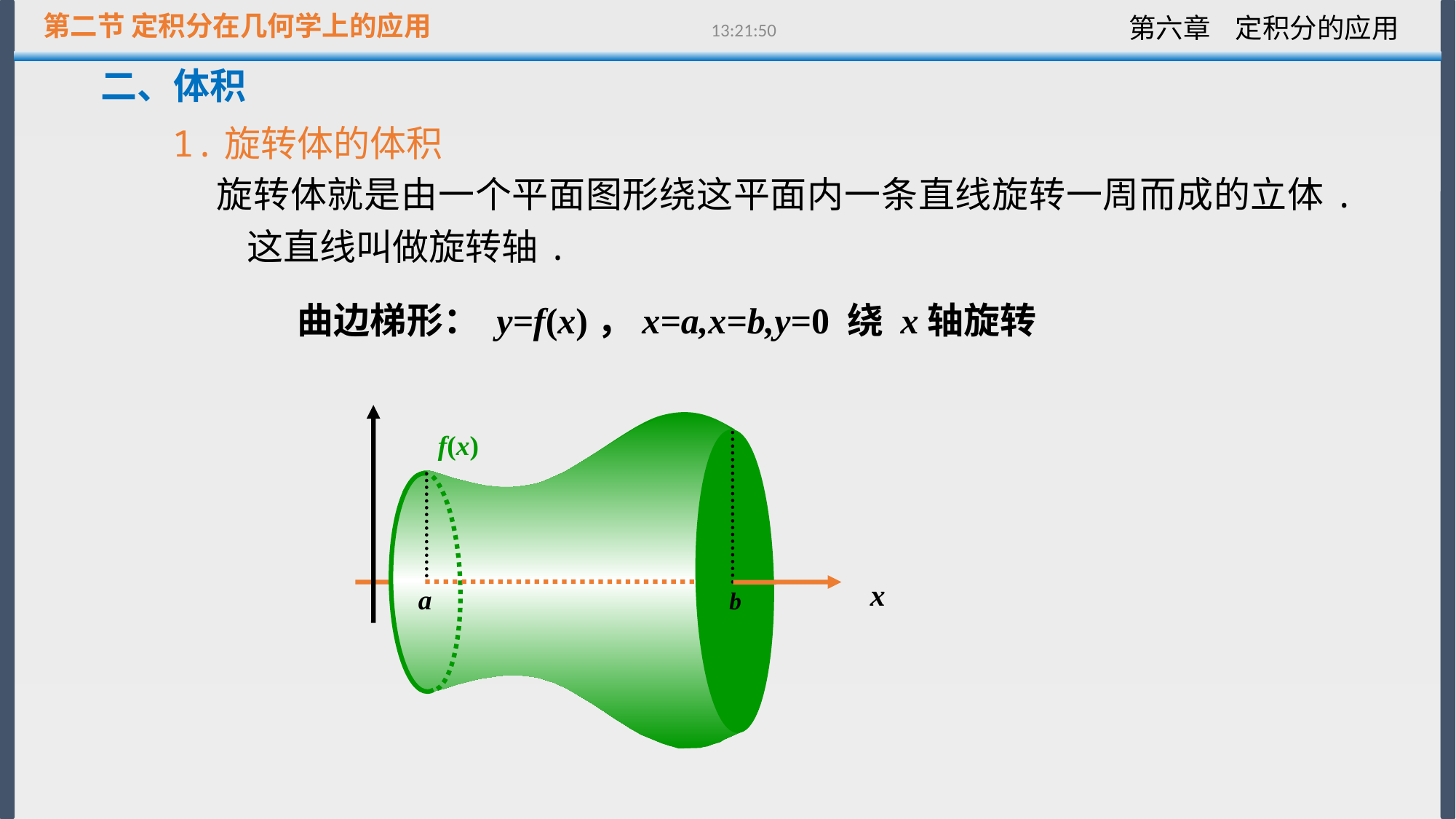

第二节 定积分在几何学上的应用
13:21:50
二、体积
1.旋转体的体积
旋转体就是由一个平面图形绕这平面内一条直线旋转一周而成的立体. 这直线叫做旋转轴.
 曲边梯形： y=f(x)，x=a,x=b,y=0 绕 x轴旋转

x

f(x)

a

b